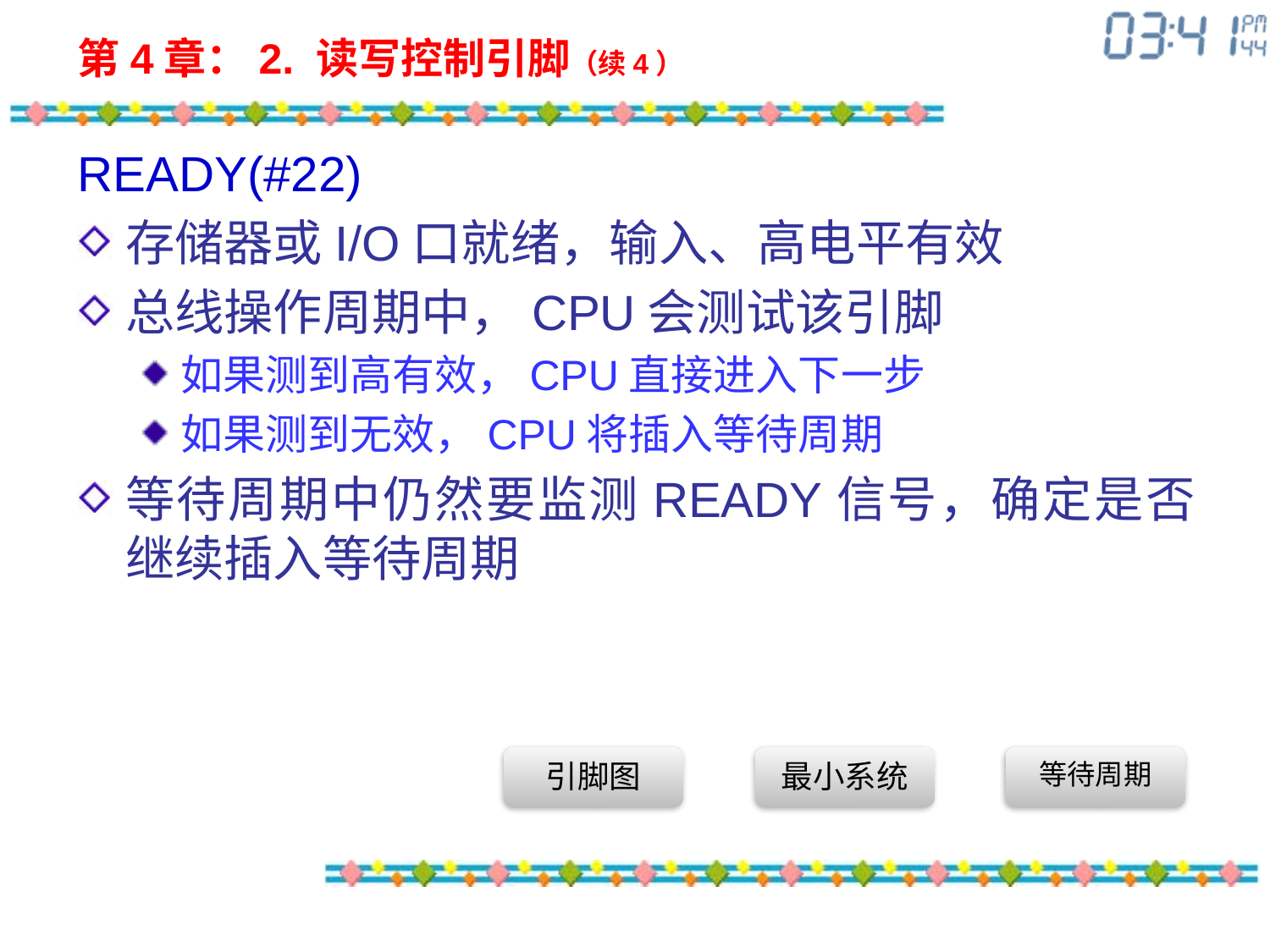

# 第4章：2. 读写控制引脚（续4）
READY(#22)
存储器或I/O口就绪，输入、高电平有效
总线操作周期中，CPU会测试该引脚
如果测到高有效，CPU直接进入下一步
如果测到无效，CPU将插入等待周期
等待周期中仍然要监测READY信号，确定是否继续插入等待周期
引脚图
最小系统
等待周期